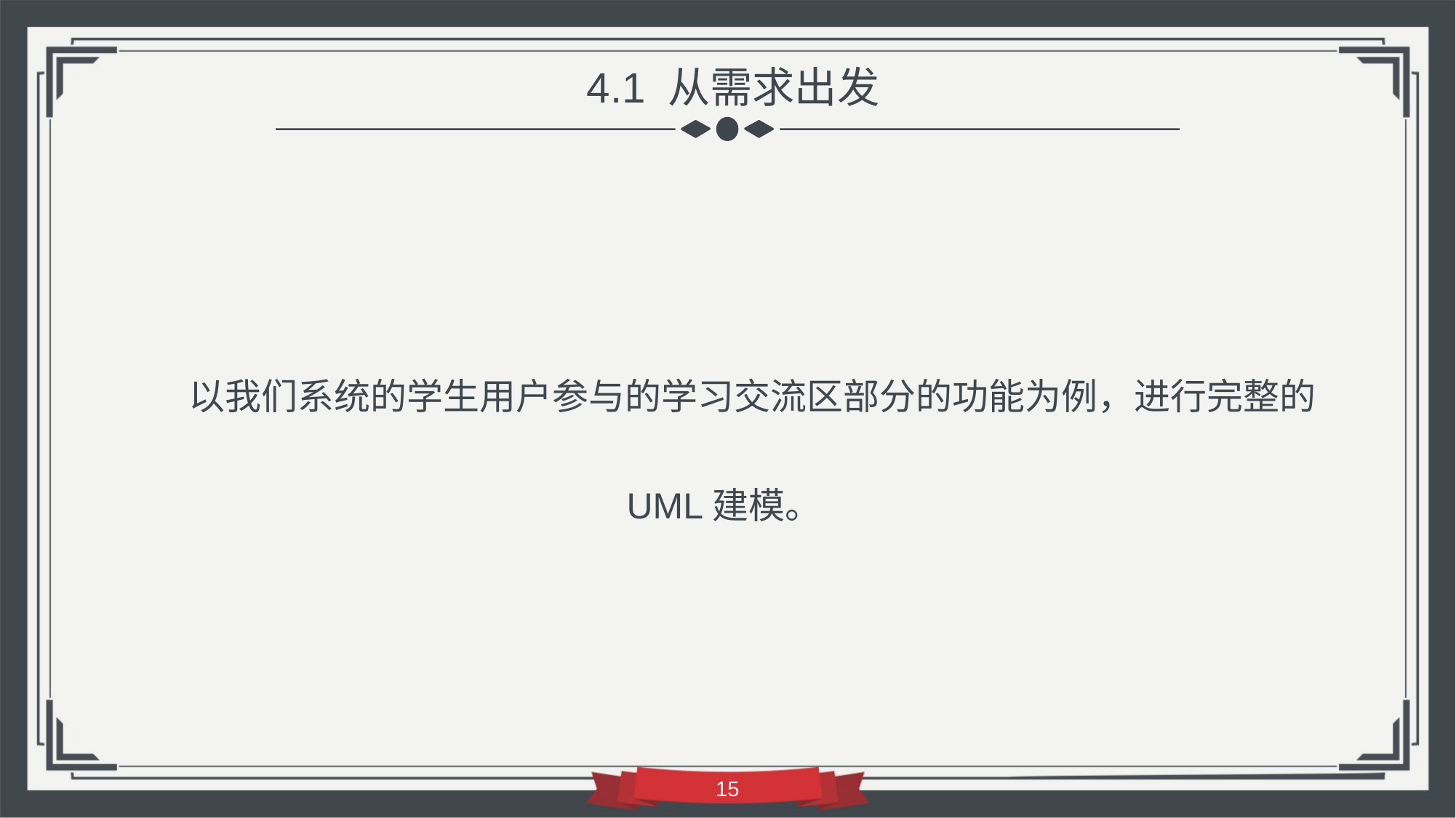

4.1 从需求出发

       以我们系统的学生用户参与的学习交流区部分的功能为例，进行完整的UML建模。